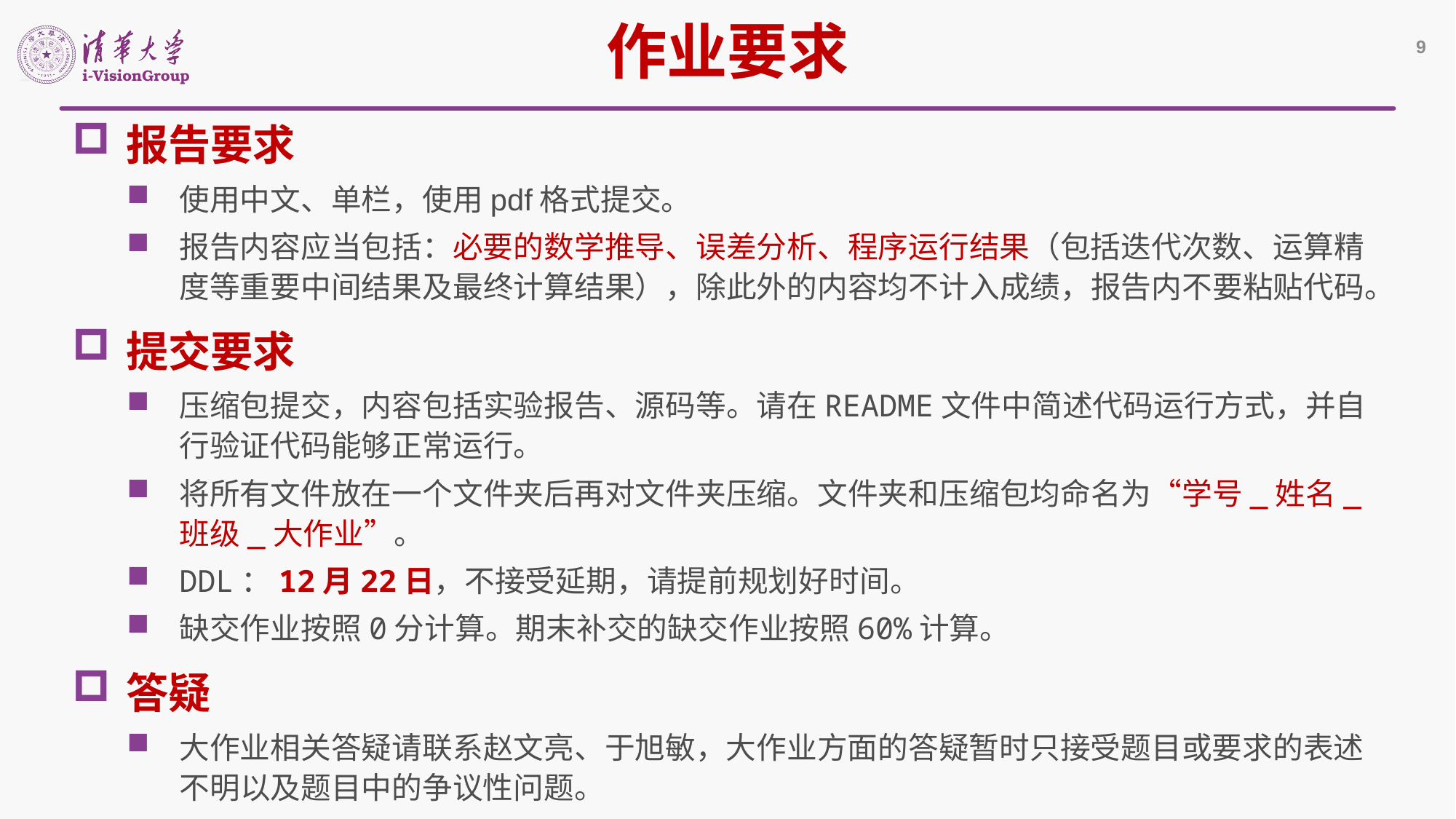

作业要求
9
报告要求
使用中文、单栏，使用pdf格式提交。
报告内容应当包括：必要的数学推导、误差分析、程序运行结果（包括迭代次数、运算精度等重要中间结果及最终计算结果），除此外的内容均不计入成绩，报告内不要粘贴代码。
提交要求
压缩包提交，内容包括实验报告、源码等。请在README文件中简述代码运行方式，并自行验证代码能够正常运行。
将所有文件放在一个文件夹后再对文件夹压缩。文件夹和压缩包均命名为“学号_姓名_班级_大作业”。
DDL：12月22日，不接受延期，请提前规划好时间。
缺交作业按照0分计算。期末补交的缺交作业按照60%计算。
答疑
大作业相关答疑请联系赵文亮、于旭敏，大作业方面的答疑暂时只接受题目或要求的表述不明以及题目中的争议性问题。